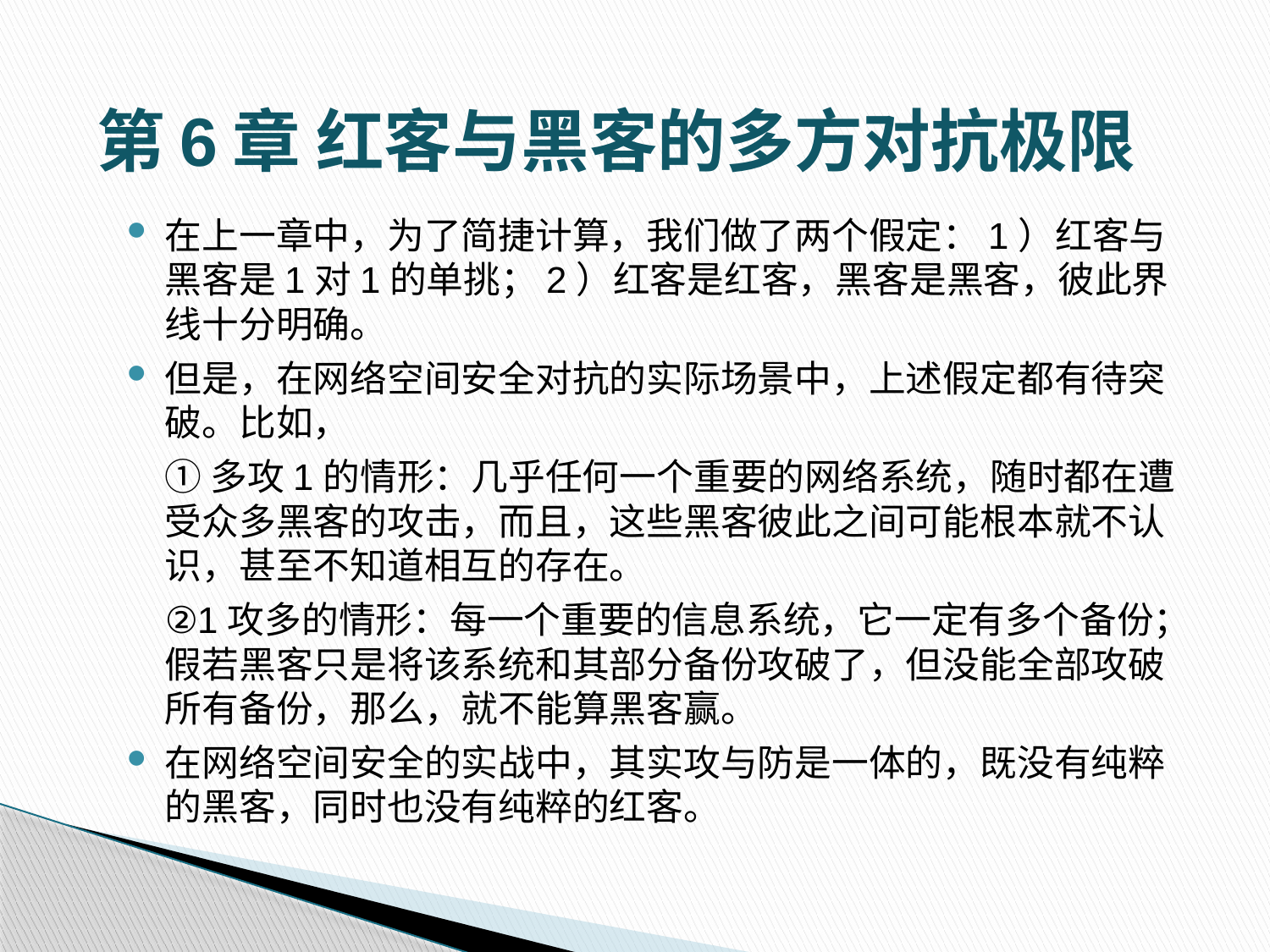

第6章 红客与黑客的多方对抗极限
在上一章中，为了简捷计算，我们做了两个假定：1）红客与黑客是1对1的单挑；2）红客是红客，黑客是黑客，彼此界线十分明确。
但是，在网络空间安全对抗的实际场景中，上述假定都有待突破。比如，
	①多攻1的情形：几乎任何一个重要的网络系统，随时都在遭受众多黑客的攻击，而且，这些黑客彼此之间可能根本就不认识，甚至不知道相互的存在。
	②1攻多的情形：每一个重要的信息系统，它一定有多个备份；假若黑客只是将该系统和其部分备份攻破了，但没能全部攻破所有备份，那么，就不能算黑客赢。
在网络空间安全的实战中，其实攻与防是一体的，既没有纯粹的黑客，同时也没有纯粹的红客。